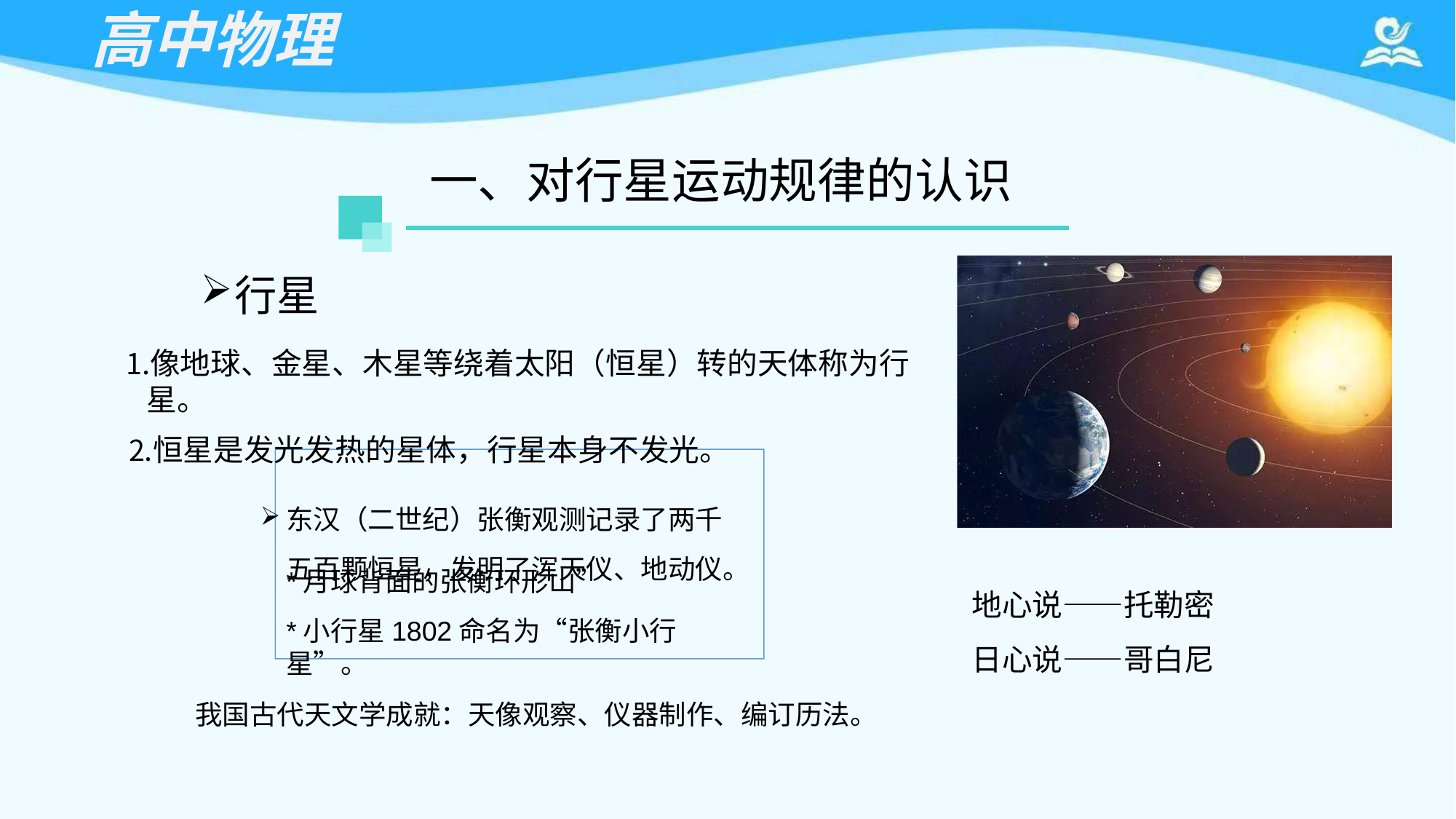

# 高中物理
一、对行星运动规律的认识

行星
像地球、金星、木星等绕着太阳（恒星）转的天体称为行星。
恒星是发光发热的星体，行星本身不发光。
东汉（二世纪）张衡观测记录了两千 五百颗恒星，发明了浑天仪、地动仪。

*月球背面的张衡环形山”
*小行星1802命名为“张衡小行星”。
地心说——托勒密 日心说——哥白尼
我国古代天文学成就：天像观察、仪器制作、编订历法。